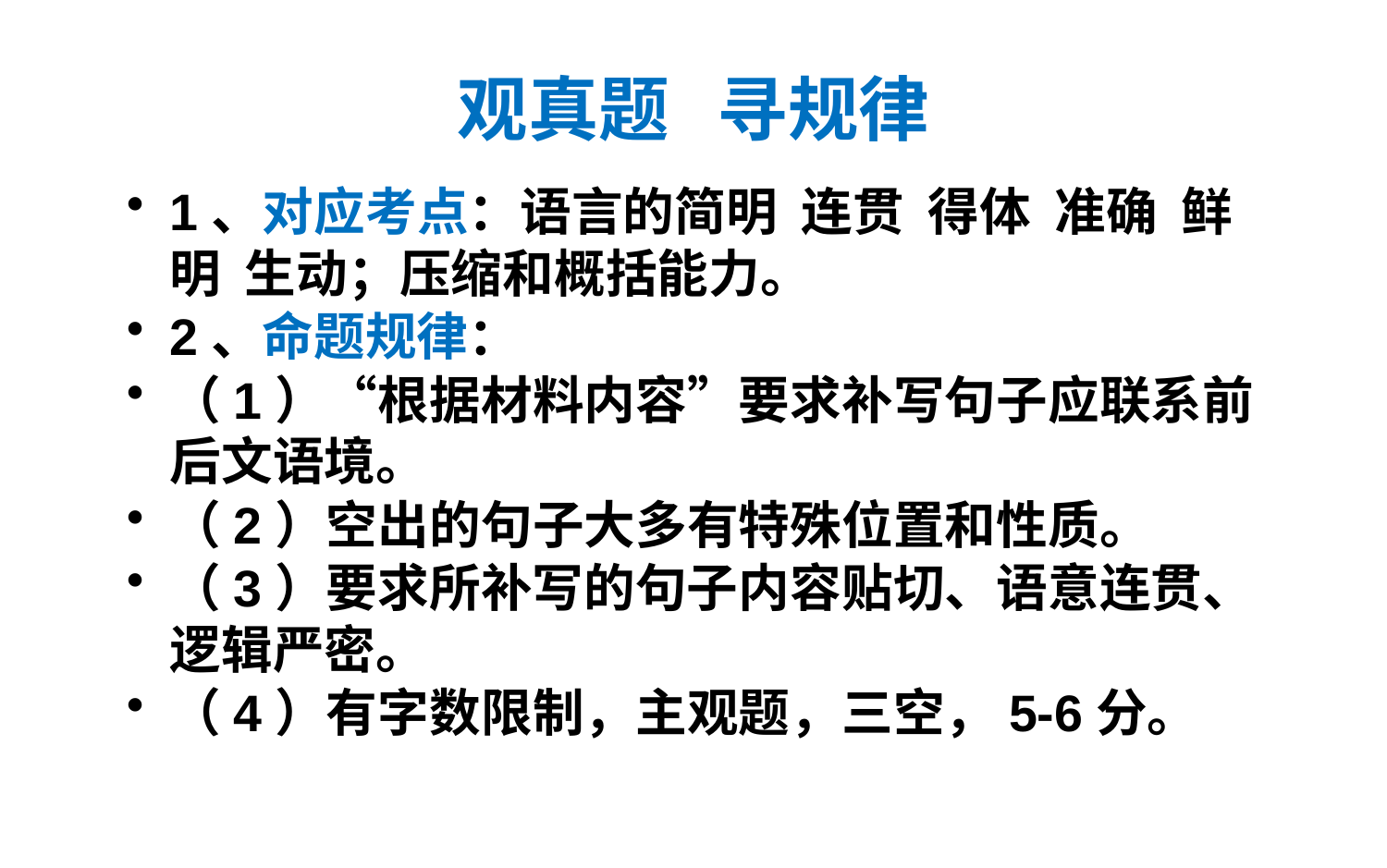

# 观真题   寻规律
1、对应考点：语言的简明  连贯  得体  准确  鲜明  生动；压缩和概括能力。
2、命题规律：
（1）“根据材料内容”要求补写句子应联系前后文语境。
（2）空出的句子大多有特殊位置和性质。
（3）要求所补写的句子内容贴切、语意连贯、逻辑严密。
（4）有字数限制，主观题，三空，5-6分。